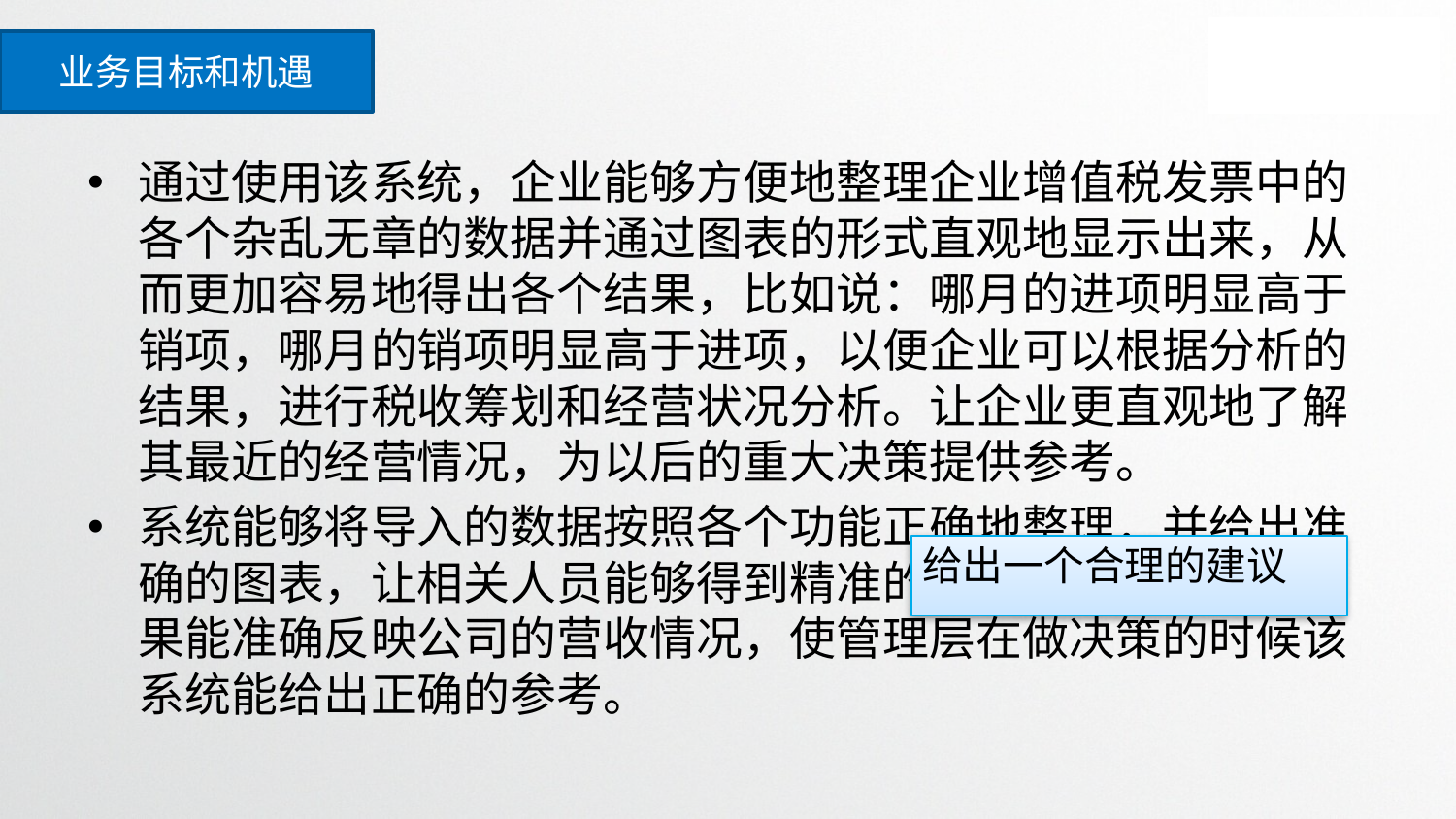

业务目标和机遇

通过使用该系统，企业能够方便地整理企业增值税发票中的各个杂乱无章的数据并通过图表的形式直观地显示出来，从而更加容易地得出各个结果，比如说：哪月的进项明显高于销项，哪月的销项明显高于进项，以便企业可以根据分析的结果，进行税收筹划和经营状况分析。让企业更直观地了解其最近的经营情况，为以后的重大决策提供参考。
系统能够将导入的数据按照各个功能正确地整理，并给出准确的图表，让相关人员能够得到精准的数据分析结果，其结果能准确反映公司的营收情况，使管理层在做决策的时候该系统能给出正确的参考。

给出一个合理的建议